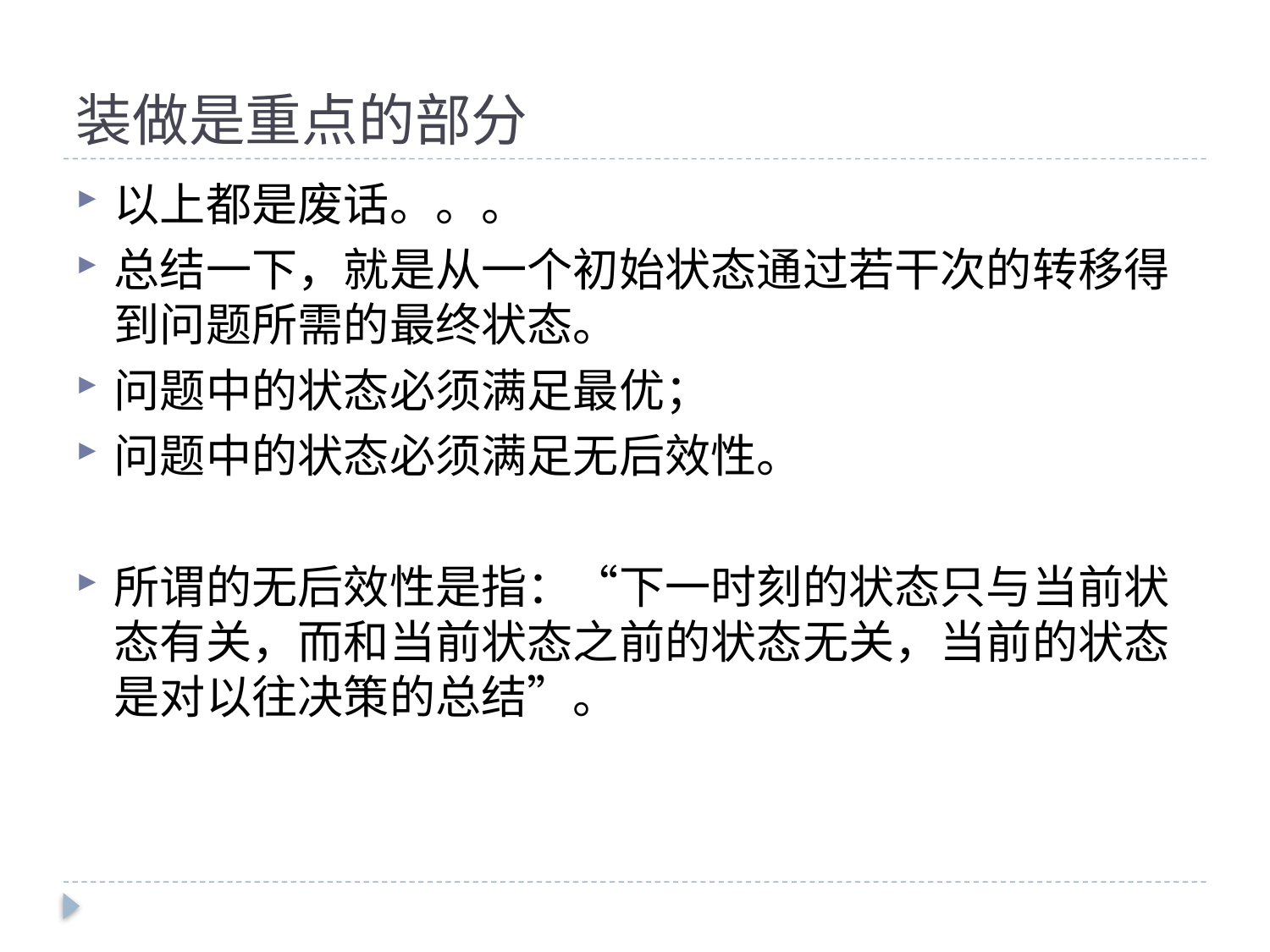

# 装做是重点的部分
以上都是废话。。。
总结一下，就是从一个初始状态通过若干次的转移得到问题所需的最终状态。
问题中的状态必须满足最优；
问题中的状态必须满足无后效性。

所谓的无后效性是指：“下一时刻的状态只与当前状态有关，而和当前状态之前的状态无关，当前的状态是对以往决策的总结”。